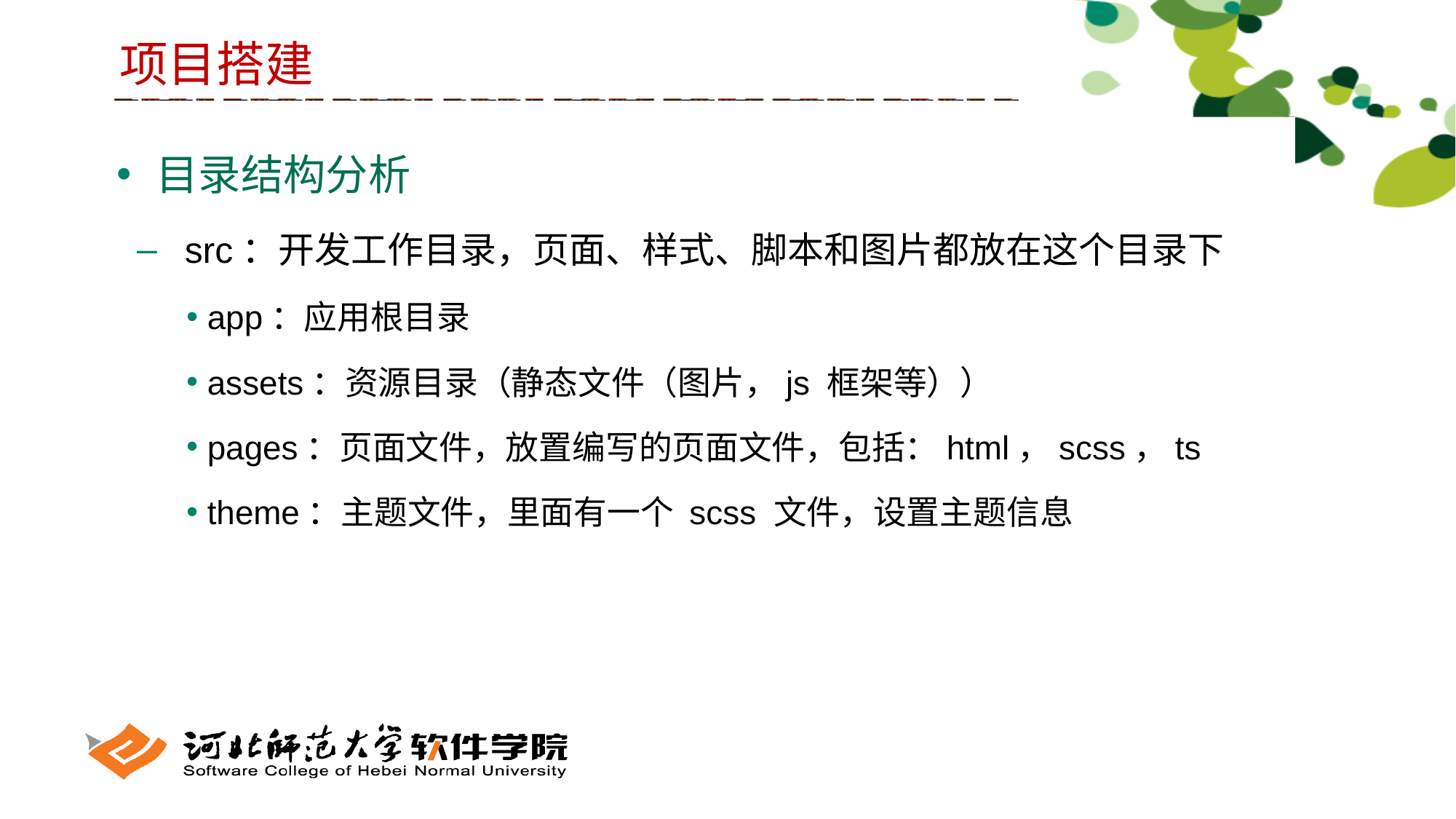

项目搭建
 目录结构分析
  src：开发工作目录，页面、样式、脚本和图片都放在这个目录下
 app：应用根目录
 assets：资源目录（静态文件（图片，js 框架等））
 pages：页面文件，放置编写的页面文件，包括：html，scss，ts
 theme：主题文件，里面有一个 scss 文件，设置主题信息